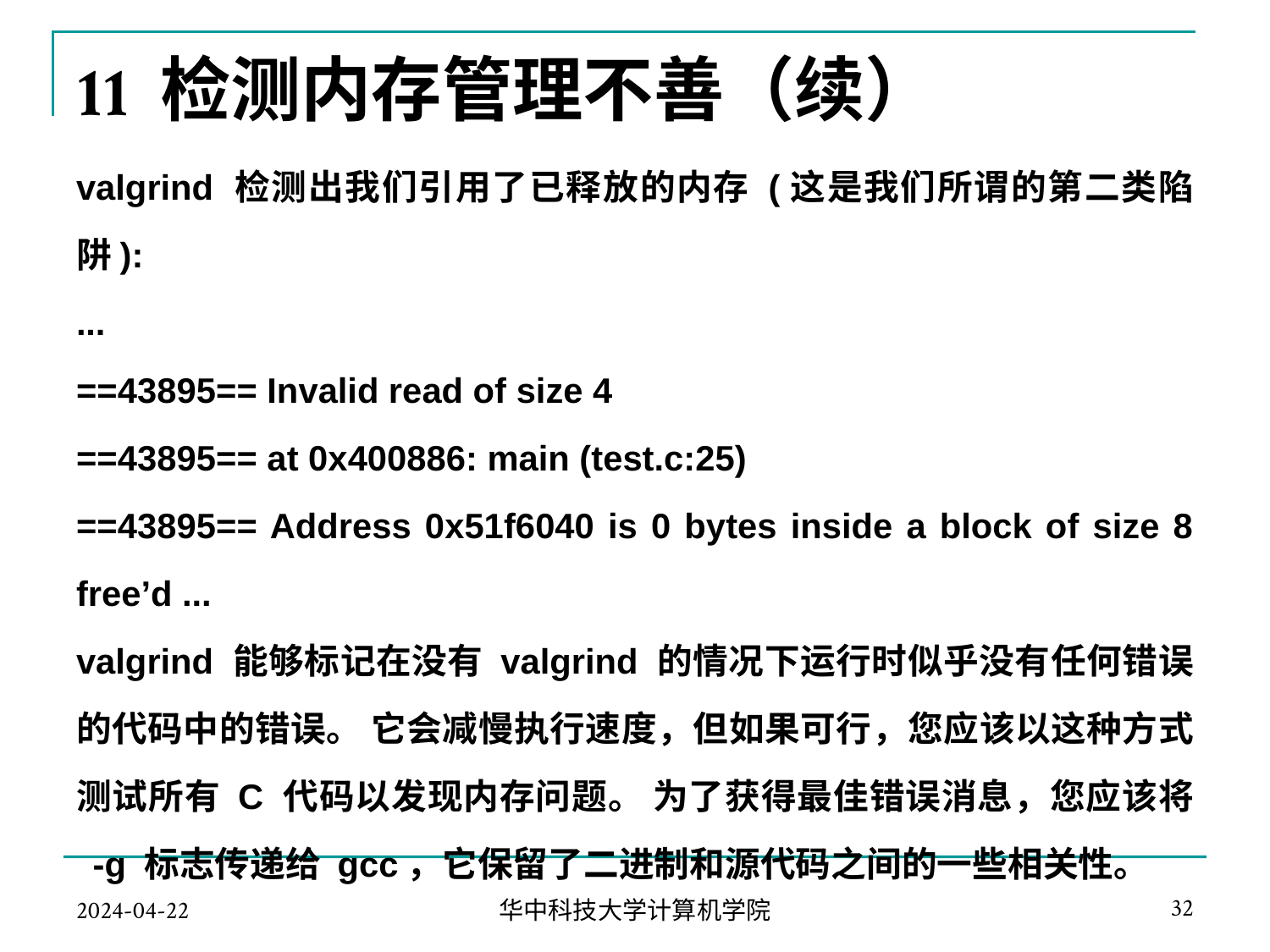

# 11 检测内存管理不善（续）
valgrind 检测出我们引用了已释放的内存 (这是我们所谓的第二类陷阱):
...
==43895== Invalid read of size 4
==43895== at 0x400886: main (test.c:25)
==43895== Address 0x51f6040 is 0 bytes inside a block of size 8 free’d ...
valgrind 能够标记在没有 valgrind 的情况下运行时似乎没有任何错误的代码中的错误。 它会减慢执行速度，但如果可行，您应该以这种方式测试所有 C 代码以发现内存问题。 为了获得最佳错误消息，您应该将 -g 标志传递给 gcc，它保留了二进制和源代码之间的一些相关性。
2024-04-22
32
华中科技大学计算机学院